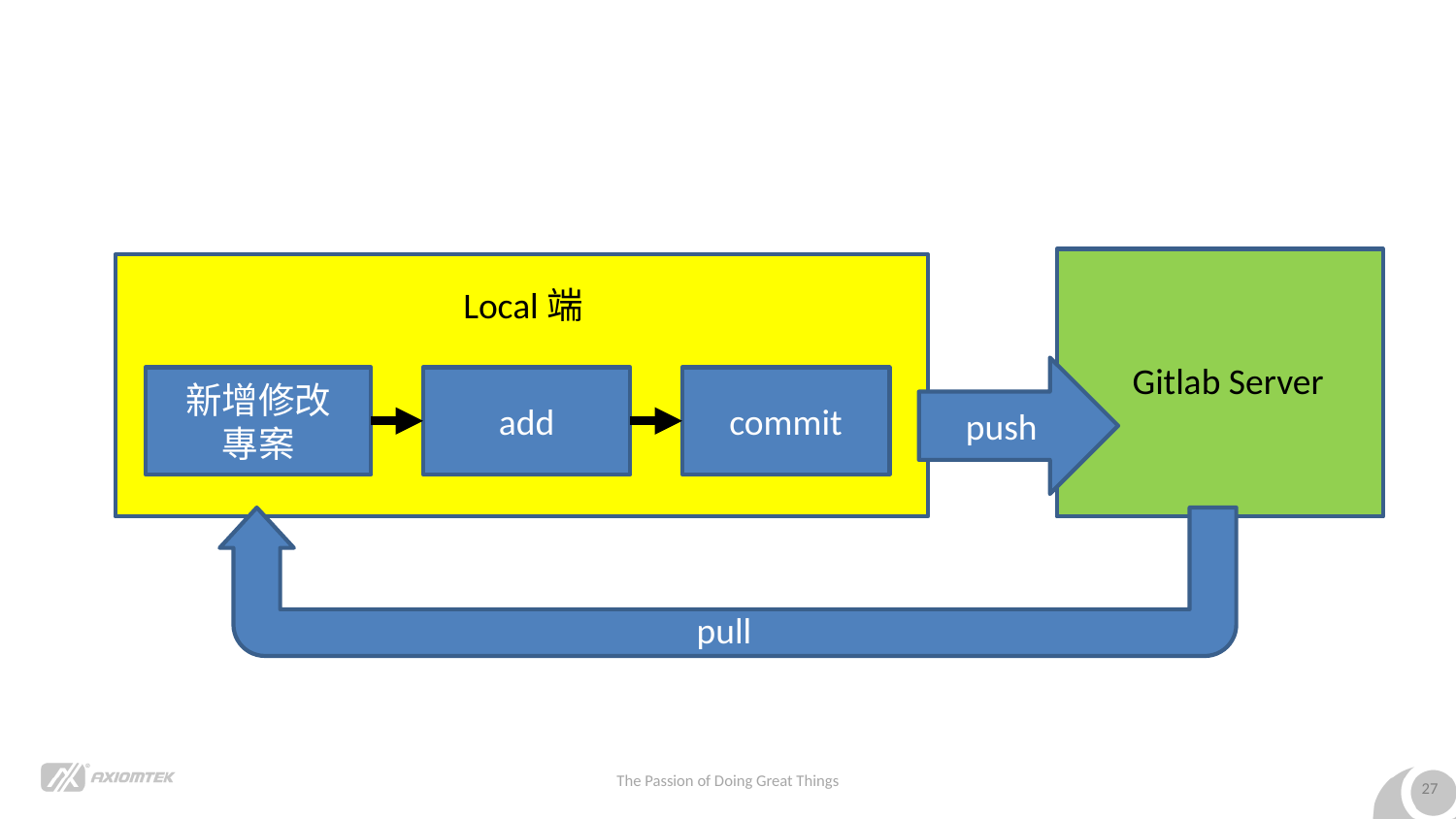

#

Local端
Gitlab Server
push
新增修改
專案
add
commit

pull